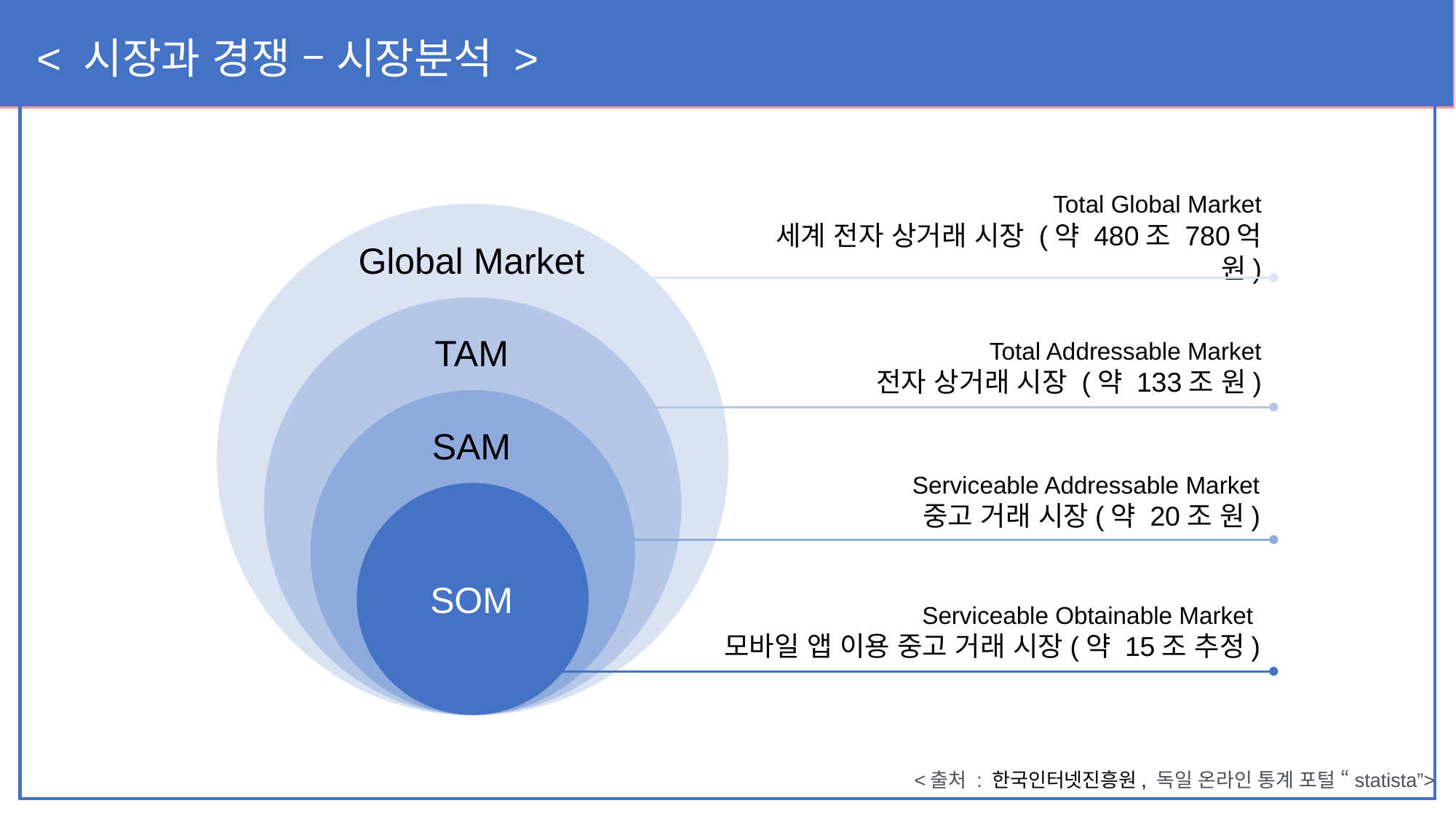

< 시장과 경쟁 – 시장분석 >
Total Global Market
세계 전자 상거래 시장 (약 480조 780억 원)
Total Addressable Market
전자 상거래 시장 (약 133조 원)
Serviceable Addressable Market
중고 거래 시장(약 20조 원)
Serviceable Obtainable Market
모바일 앱 이용 중고 거래 시장(약 15조 추정)
Global Market

TAM
SAM
SOM
<출처 : 한국인터넷진흥원, 독일 온라인 통계 포털 “statista”>